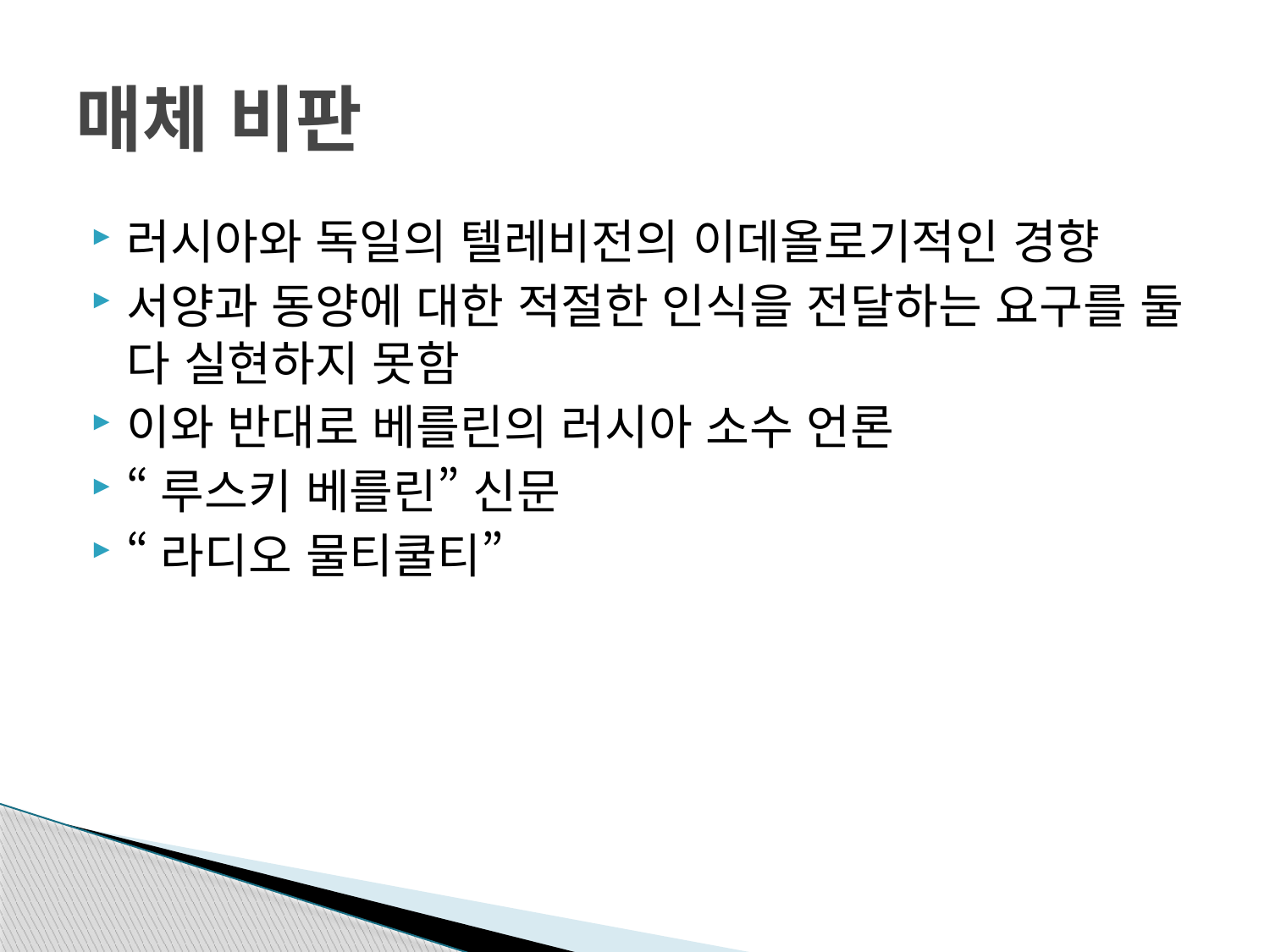

# 매체 비판
러시아와 독일의 텔레비전의 이데올로기적인 경향
서양과 동양에 대한 적절한 인식을 전달하는 요구를 둘 다 실현하지 못함
이와 반대로 베를린의 러시아 소수 언론
“루스키 베를린” 신문
“라디오 물티쿨티”